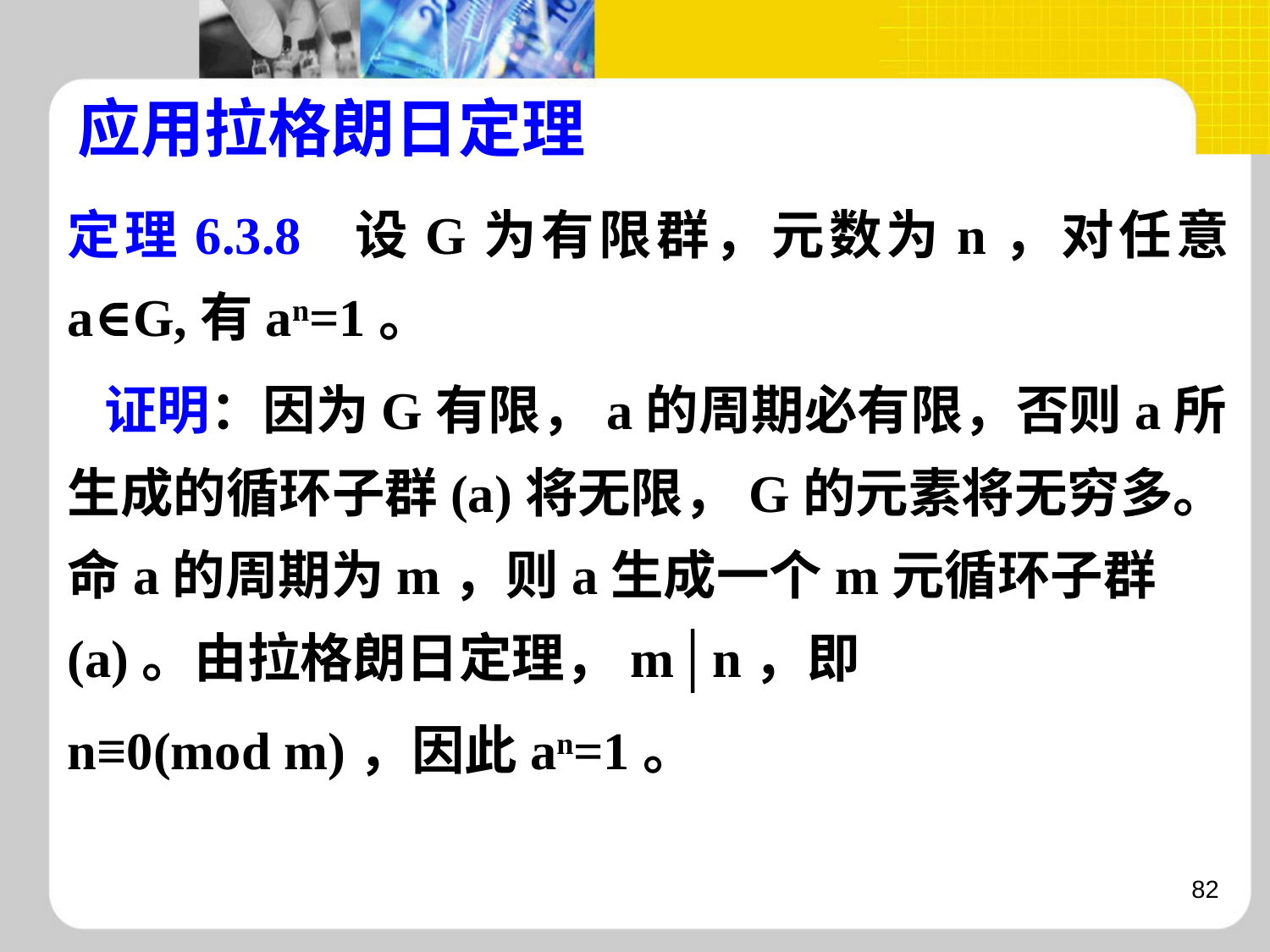

# 应用拉格朗日定理
定理6.3.8  设G为有限群，元数为n，对任意a∈G,有an=1。
  证明：因为G有限，a的周期必有限，否则a所生成的循环子群(a)将无限，G的元素将无穷多。命a的周期为m，则a生成一个m元循环子群(a)。由拉格朗日定理，m│n，即
n≡0(mod m)，因此an=1。

82